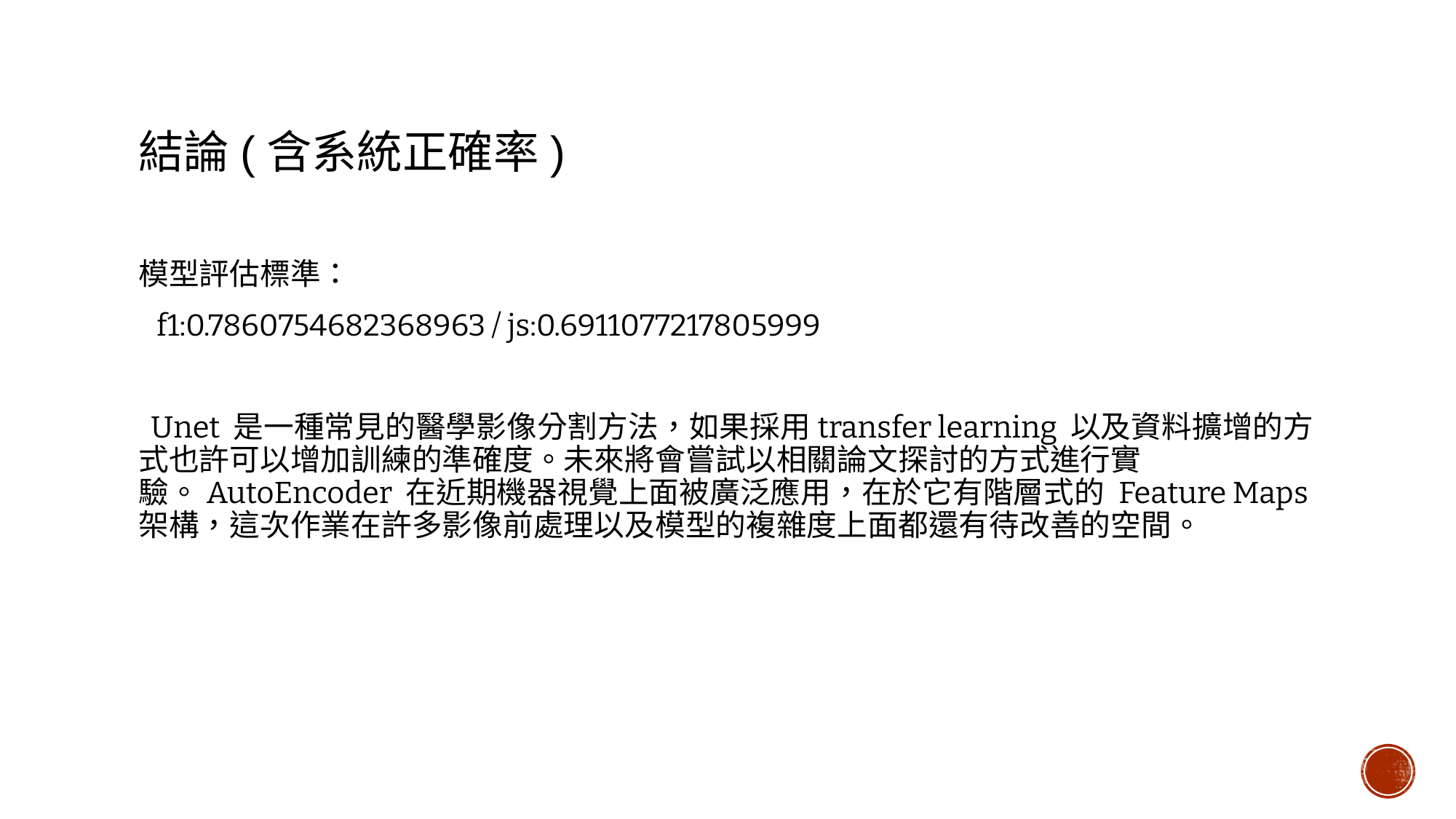

# 結論(含系統正確率)
模型評估標準：
   f1:0.7860754682368963 / js:0.6911077217805999

  Unet 是一種常見的醫學影像分割方法，如果採用transfer learning 以及資料擴增的方式也許可以增加訓練的準確度。未來將會嘗試以相關論文探討的方式進行實驗。AutoEncoder 在近期機器視覺上面被廣泛應用，在於它有階層式的 Feature Maps 架構，這次作業在許多影像前處理以及模型的複雜度上面都還有待改善的空間。